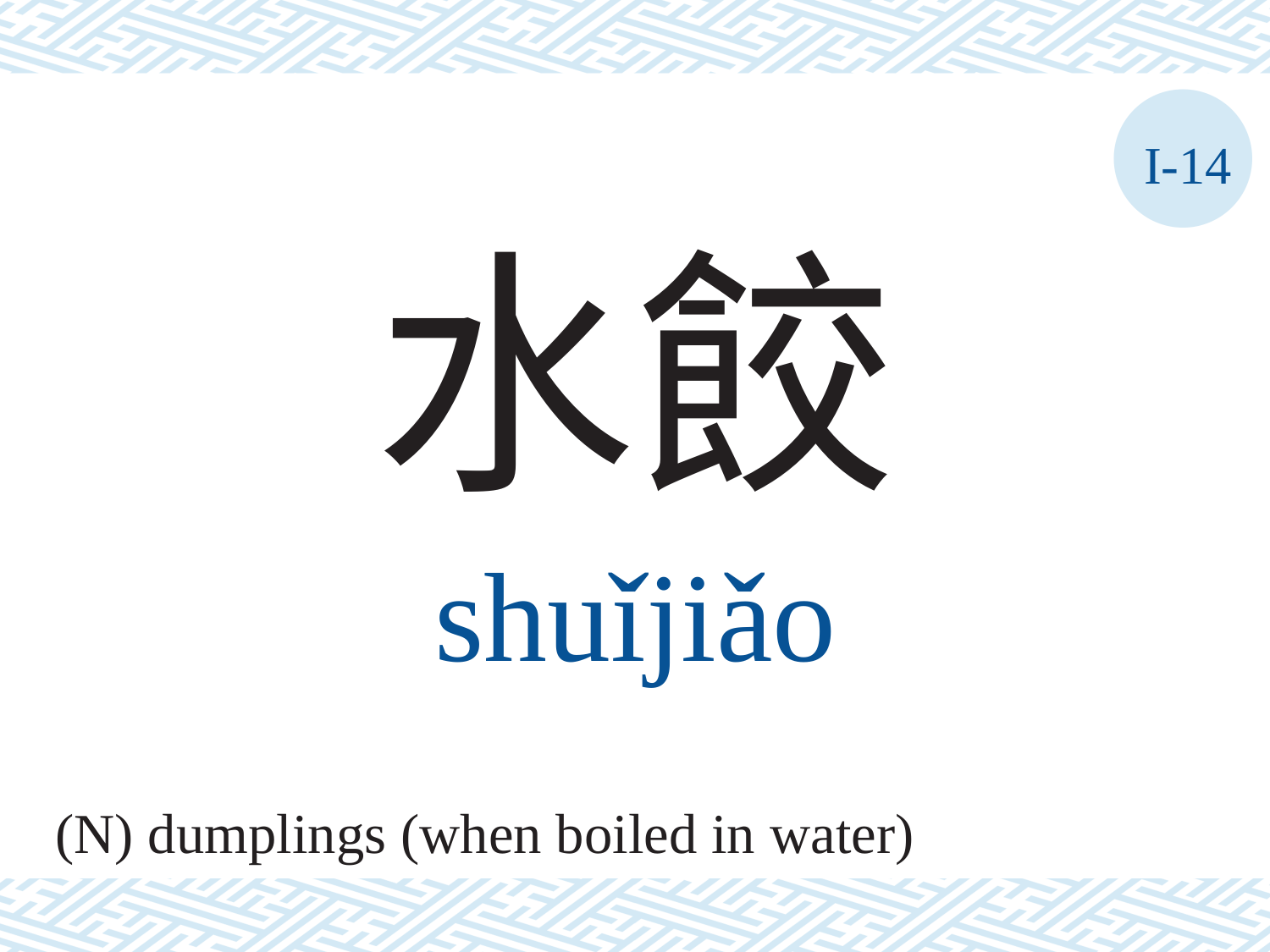

I-14
水餃
shuǐjiǎo
(N) dumplings (when boiled in water)